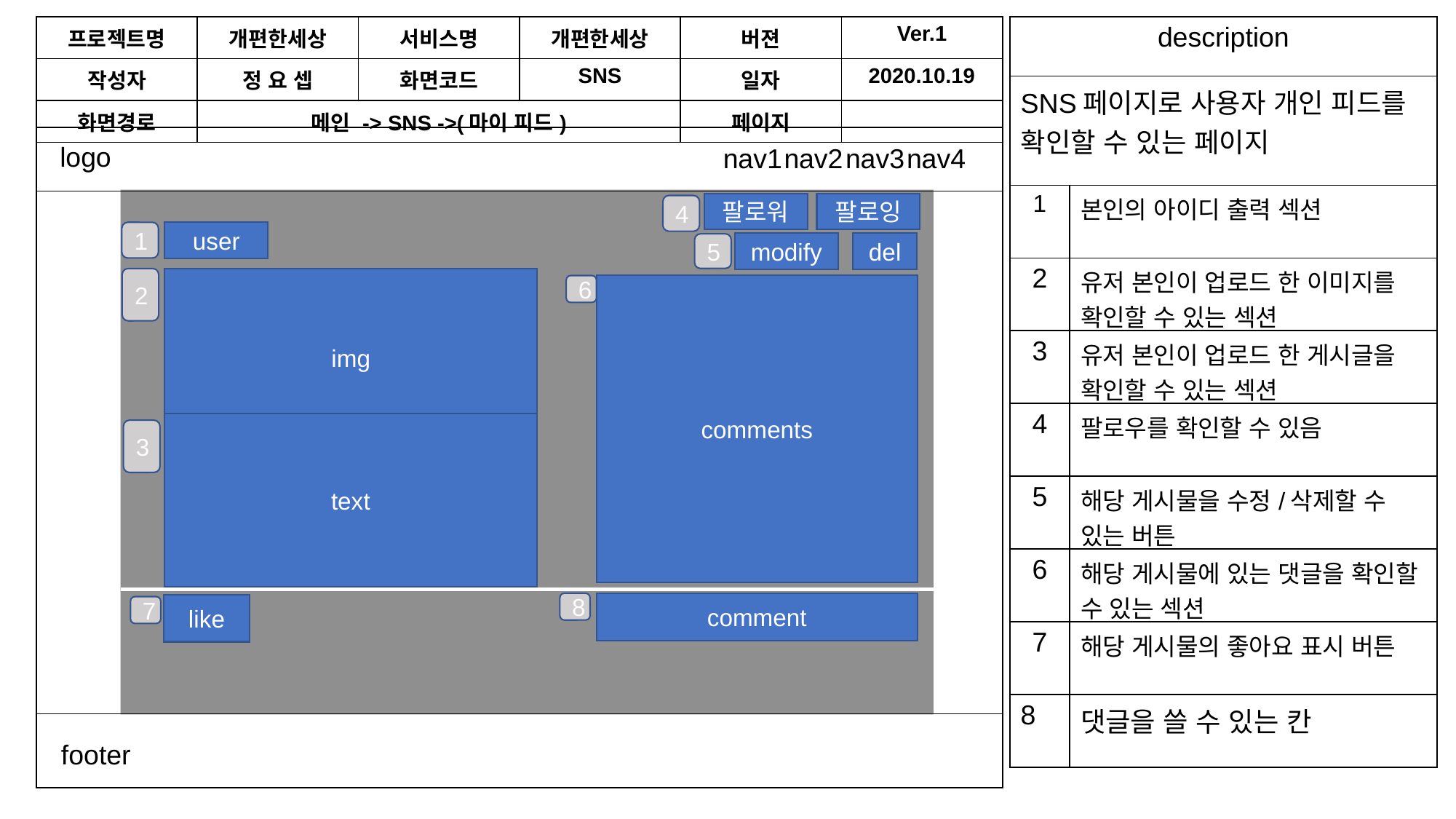

| 프로젝트명 | 개편한세상 | 서비스명 | 개편한세상 | 버젼 | Ver.1 |
| --- | --- | --- | --- | --- | --- |
| 작성자 | 정 요 셉 | 화면코드 | SNS | 일자 | 2020.10.19 |
| 화면경로 | 메인 -> SNS ->(마이 피드) |  |  | 페이지 |  |
| description |  |
| --- | --- |
| SNS페이지로 사용자 개인 피드를 확인할 수 있는 페이지 |  |
| 1 | 본인의 아이디 출력 섹션 |
| 2 | 유저 본인이 업로드 한 이미지를 확인할 수 있는 섹션 |
| 3 | 유저 본인이 업로드 한 게시글을 확인할 수 있는 섹션 |
| 4 | 팔로우를 확인할 수 있음 |
| 5 | 해당 게시물을 수정/삭제할 수 있는 버튼 |
| 6 | 해당 게시물에 있는 댓글을 확인할 수 있는 섹션 |
| 7 | 해당 게시물의 좋아요 표시 버튼 |
| 8 | 댓글을 쓸 수 있는 칸 |

logo
nav1
nav2
nav3
nav4

팔로워
팔로잉
4
1
user
modify
del
5
2
img
comments
6
text
3
8
comment
like
7
footer